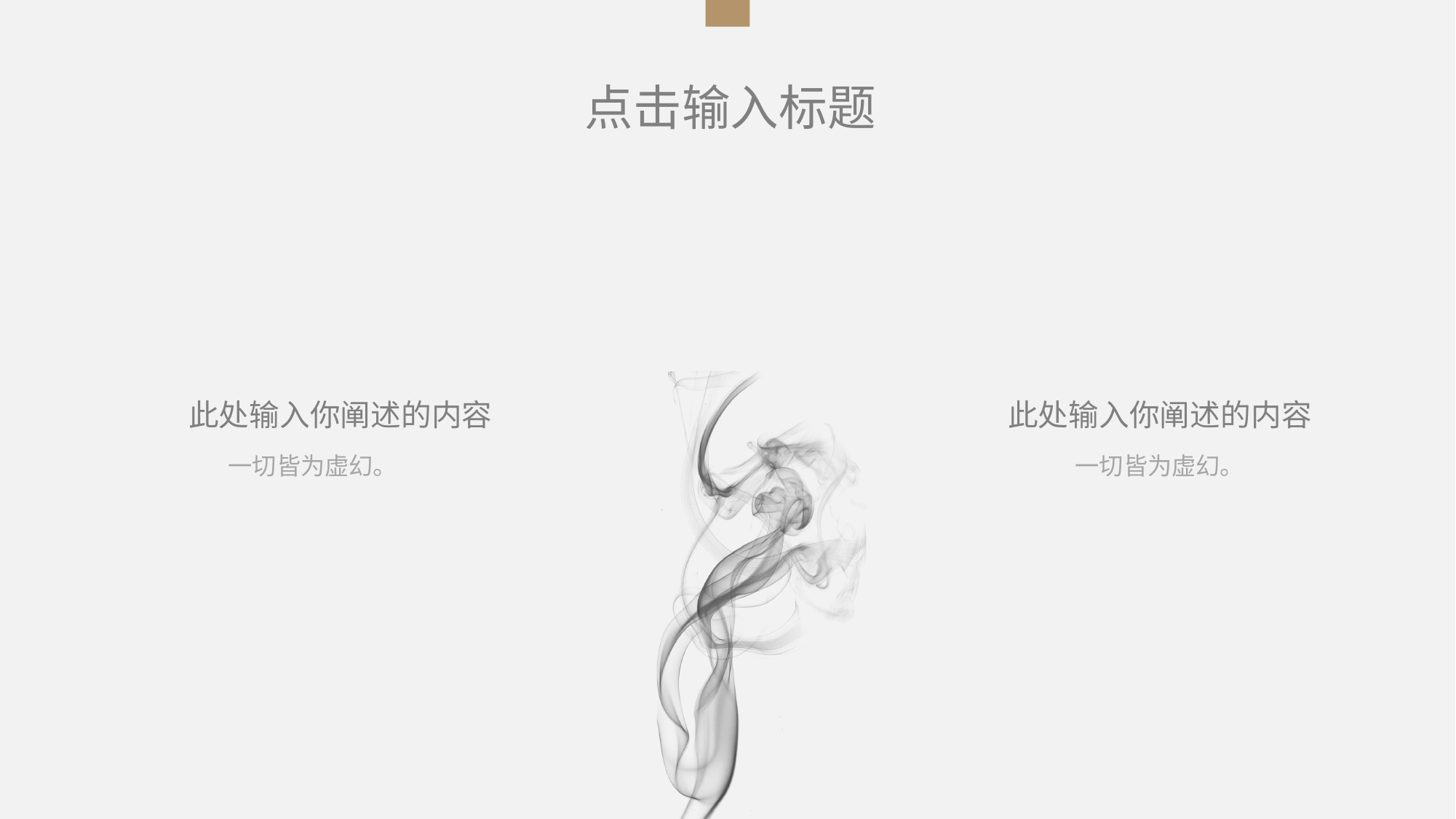

点击输入标题

此处输入你阐述的内容
此处输入你阐述的内容
一切皆为虚幻。
一切皆为虚幻。